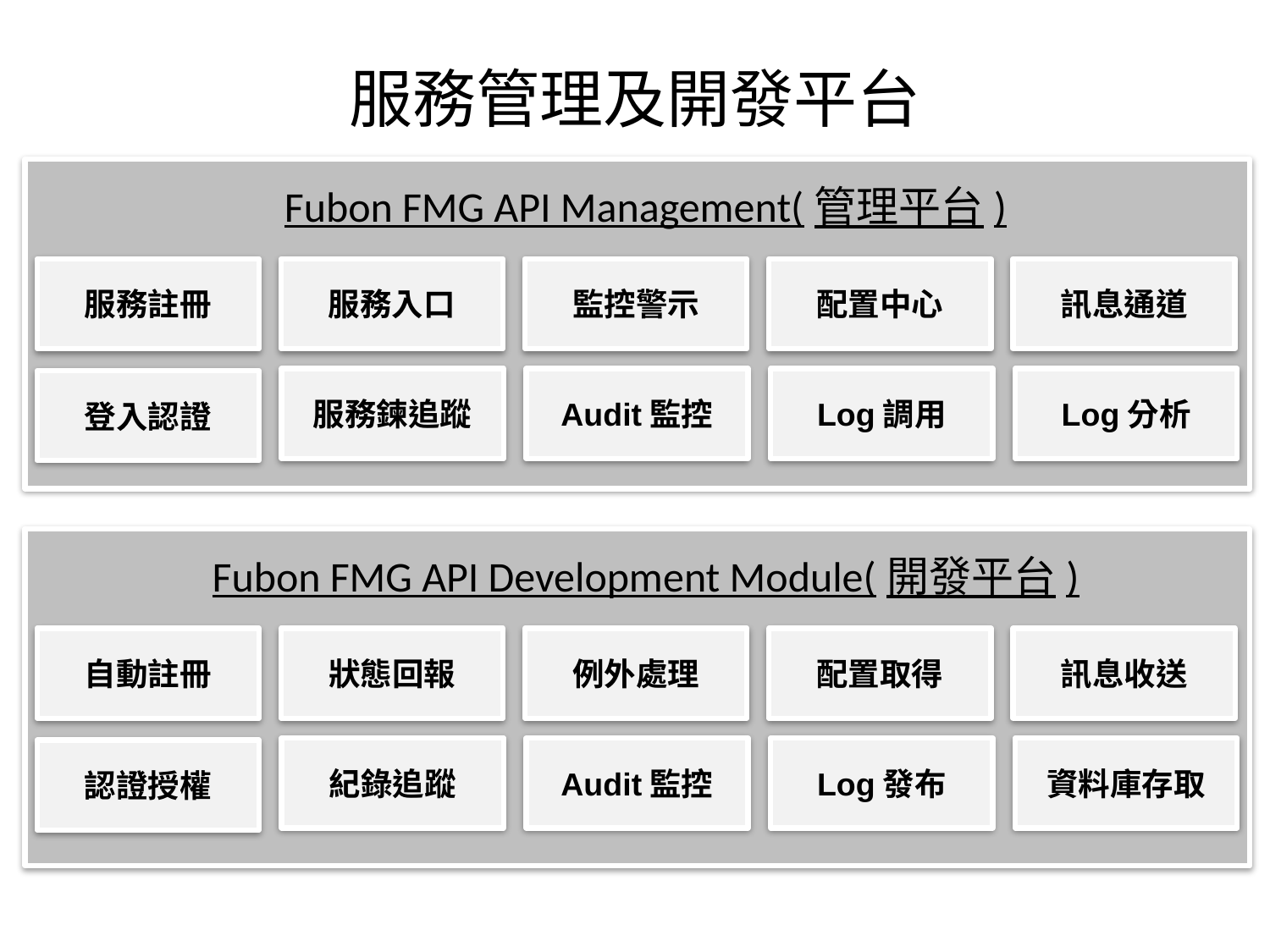

# 服務管理及開發平台

Fubon FMG API Management(管理平台)
服務註冊
服務入口
監控警示
配置中心
訊息通道
服務鍊追蹤
Audit監控
Log調用
Log分析
登入認證

Fubon FMG API Development Module(開發平台)
自動註冊
狀態回報
例外處理
配置取得
訊息收送
紀錄追蹤
Audit監控
Log發布
資料庫存取
認證授權
3